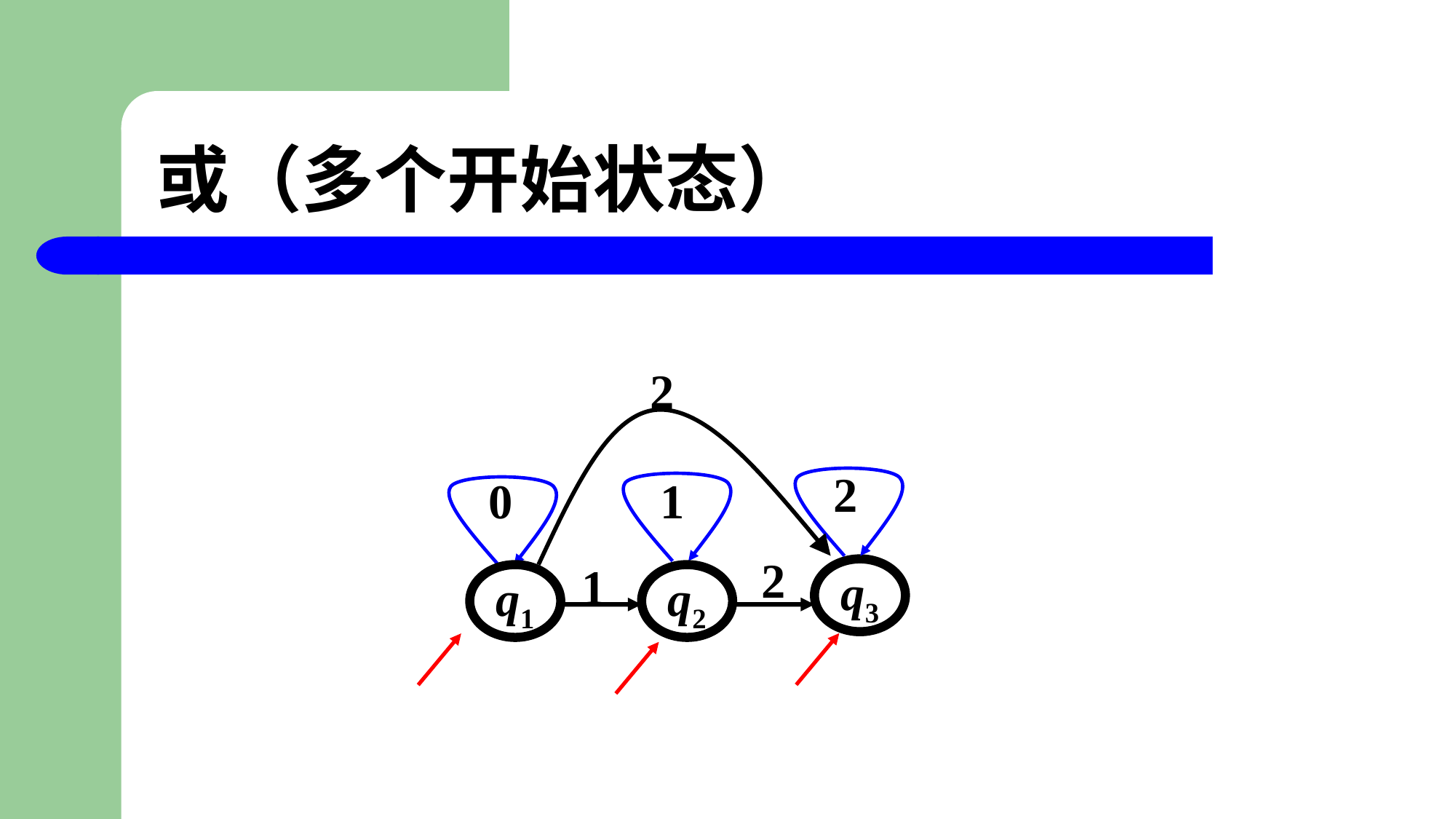

# 或（多个开始状态）
2

2
0
1
2
1
q3
q1
q2